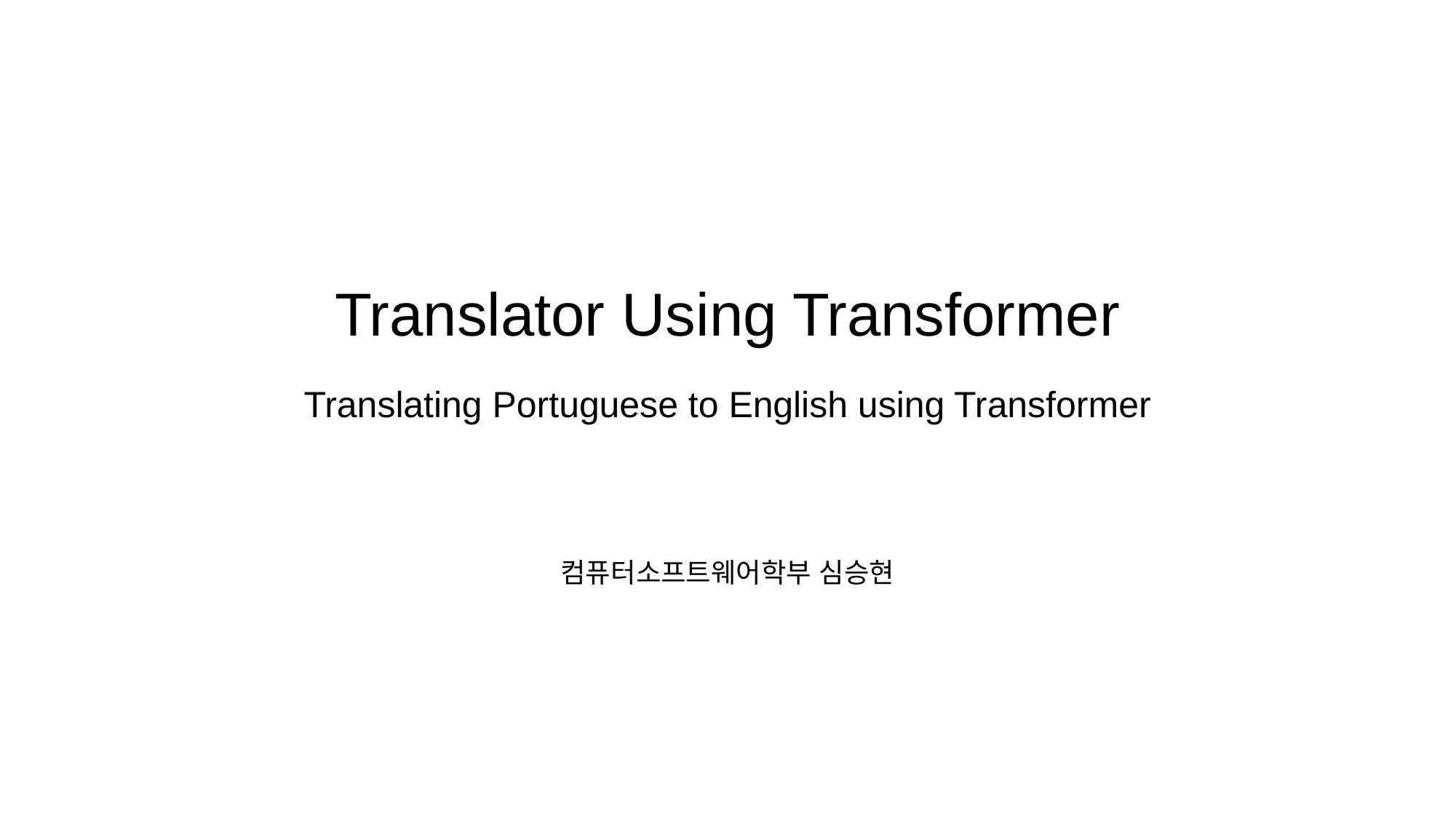

Translator Using Transformer

Translating Portuguese to English using Transformer

컴퓨터소프트웨어학부 심승현